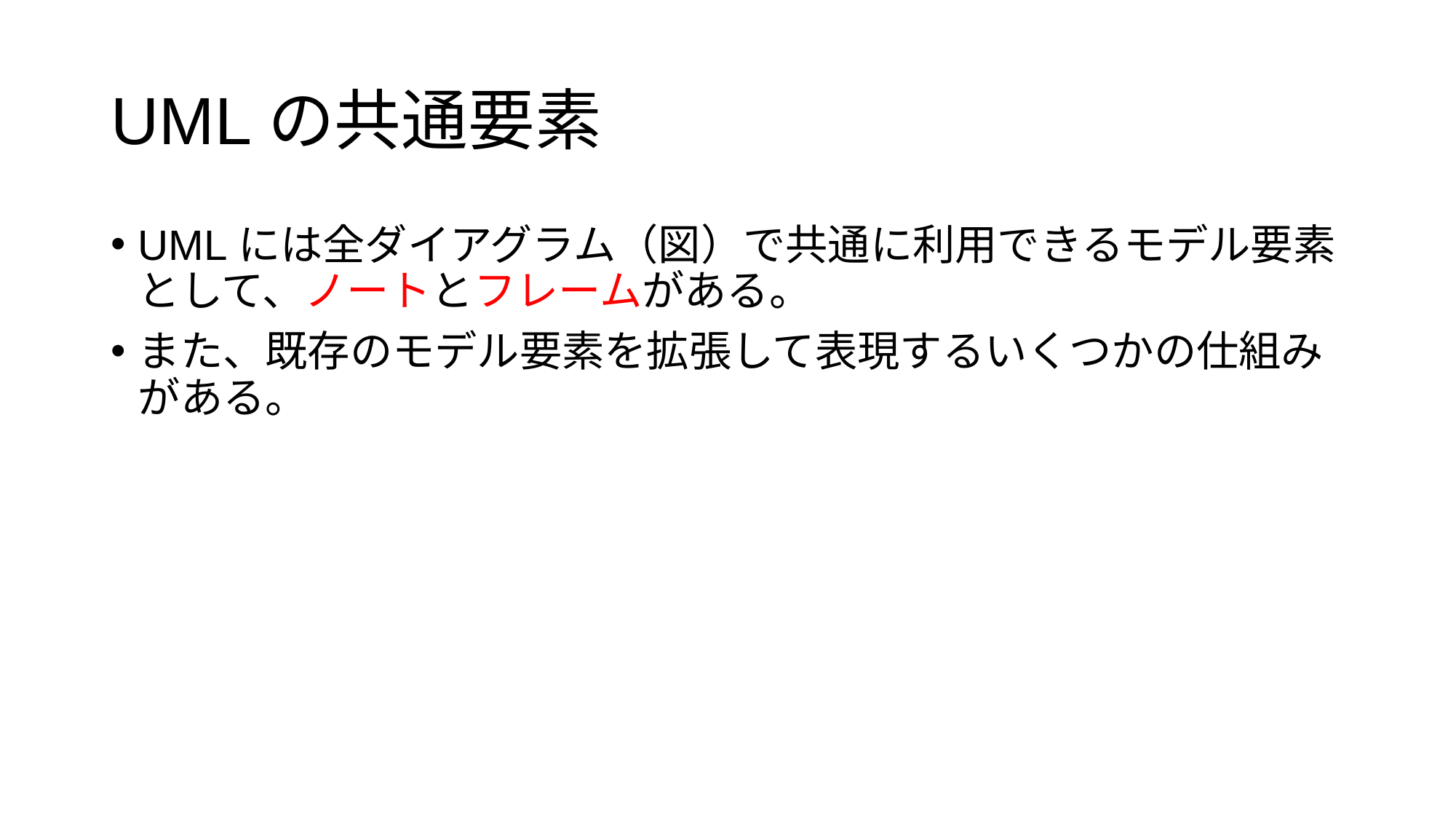

# UMLの共通要素
UMLには全ダイアグラム（図）で共通に利用できるモデル要素として、ノートとフレームがある。
また、既存のモデル要素を拡張して表現するいくつかの仕組みがある。